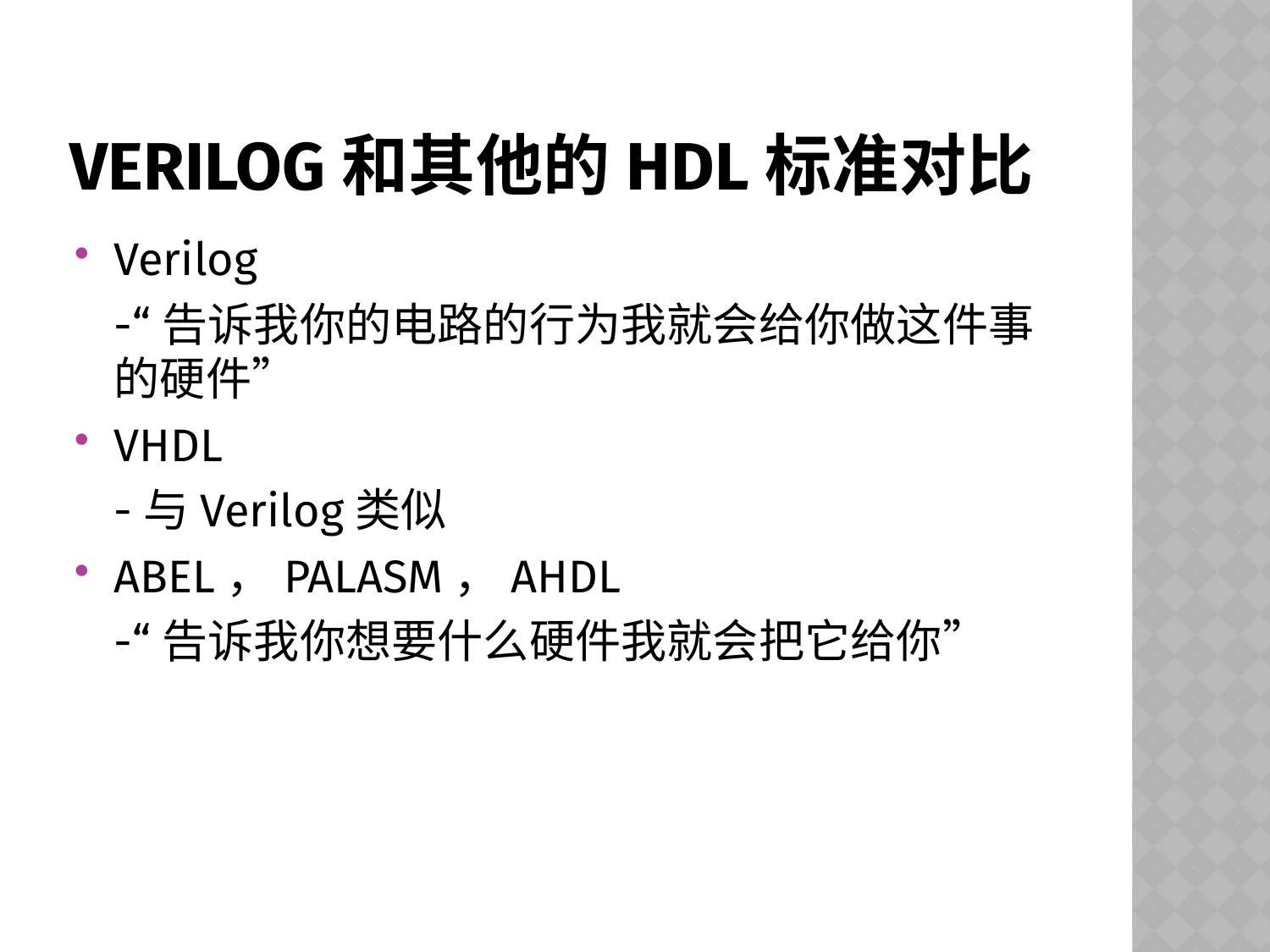

# Verilog和其他的HDL标准对比
Verilog
	-“告诉我你的电路的行为我就会给你做这件事的硬件”
VHDL
	-与Verilog类似
ABEL，PALASM，AHDL
	-“告诉我你想要什么硬件我就会把它给你”